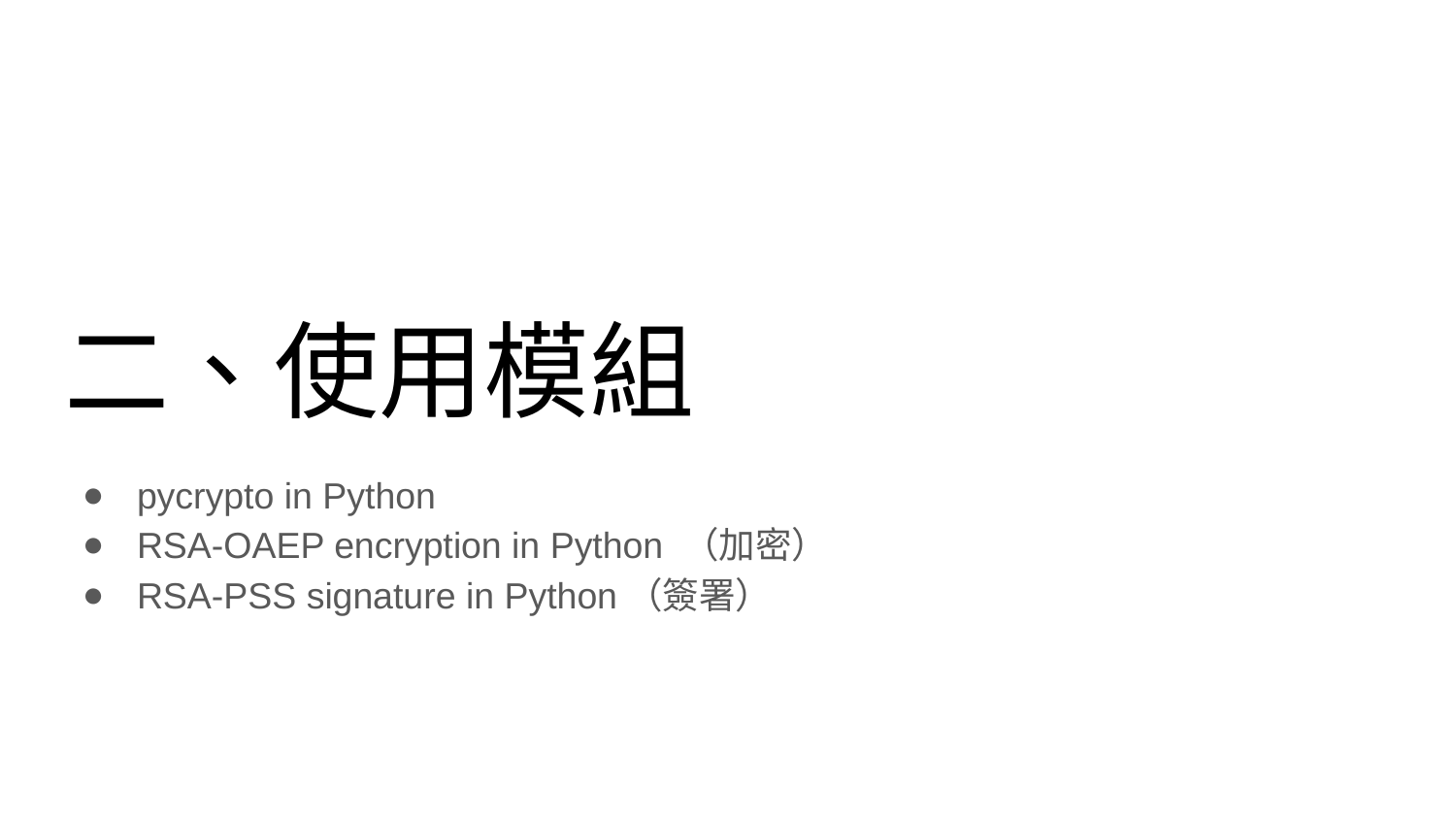

# 二、使用模組
pycrypto in Python
RSA-OAEP encryption in Python （加密）
RSA-PSS signature in Python（簽署）